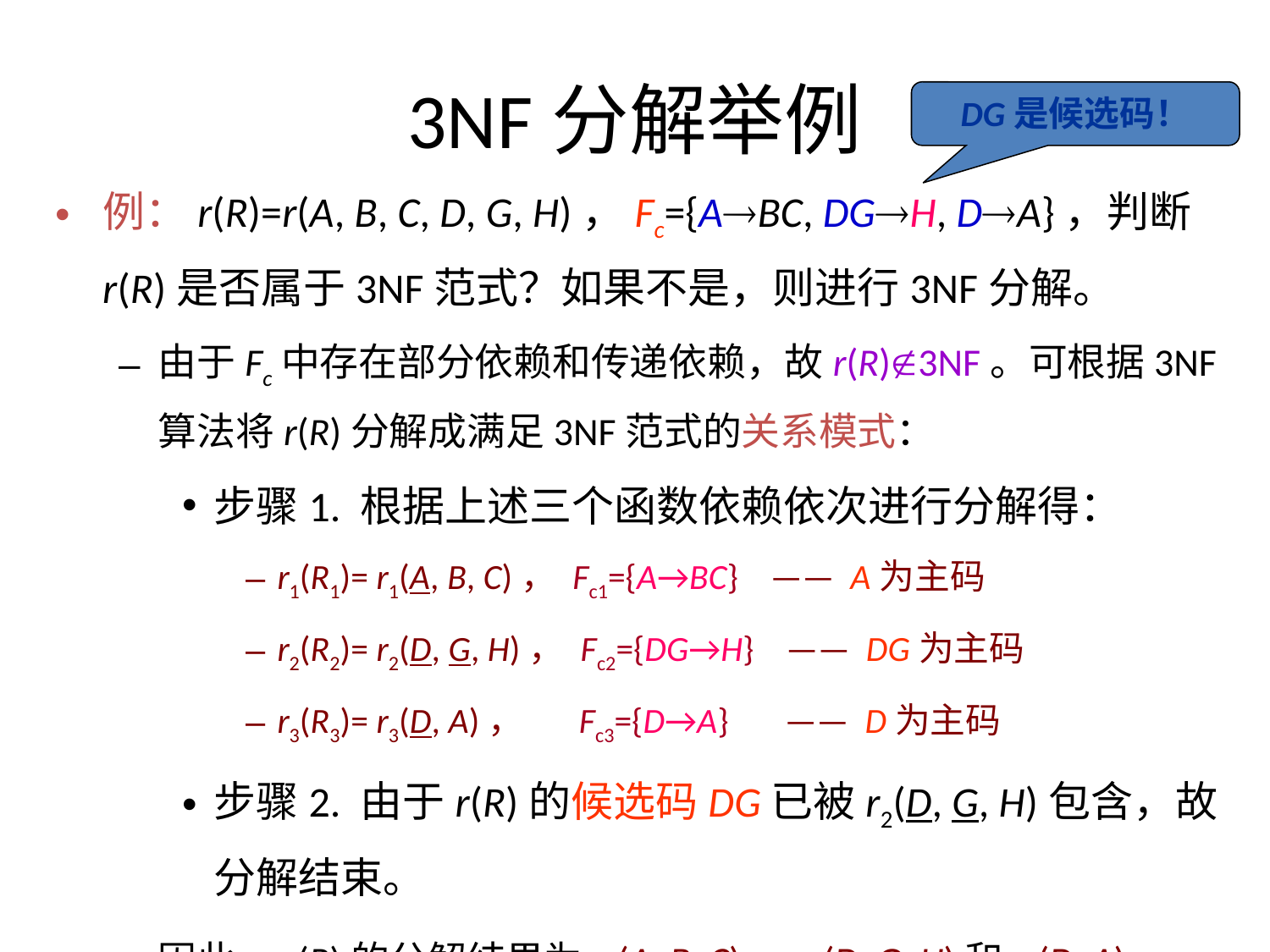

# 3NF分解举例
DG是候选码！
例：r(R)=r(A, B, C, D, G, H)，Fc={A→BC, DG→H, D→A}，判断r(R)是否属于3NF范式？如果不是，则进行3NF分解。
由于Fc中存在部分依赖和传递依赖，故r(R)∉3NF。可根据3NF算法将r(R)分解成满足3NF范式的关系模式：
步骤1. 根据上述三个函数依赖依次进行分解得：
r1(R1)= r1(A, B, C)， Fc1={A→BC}    ——  A为主码
r2(R2)= r2(D, G, H)， Fc2={DG→H}    ——  DG为主码
r3(R3)= r3(D, A)，      Fc3={D→A}       ——  D为主码
步骤2. 由于r(R)的候选码DG已被r2(D, G, H)包含，故分解结束。
因此，r(R)的分解结果为r1(A, B, C)、r2(D, G, H)和r3(D, A)。